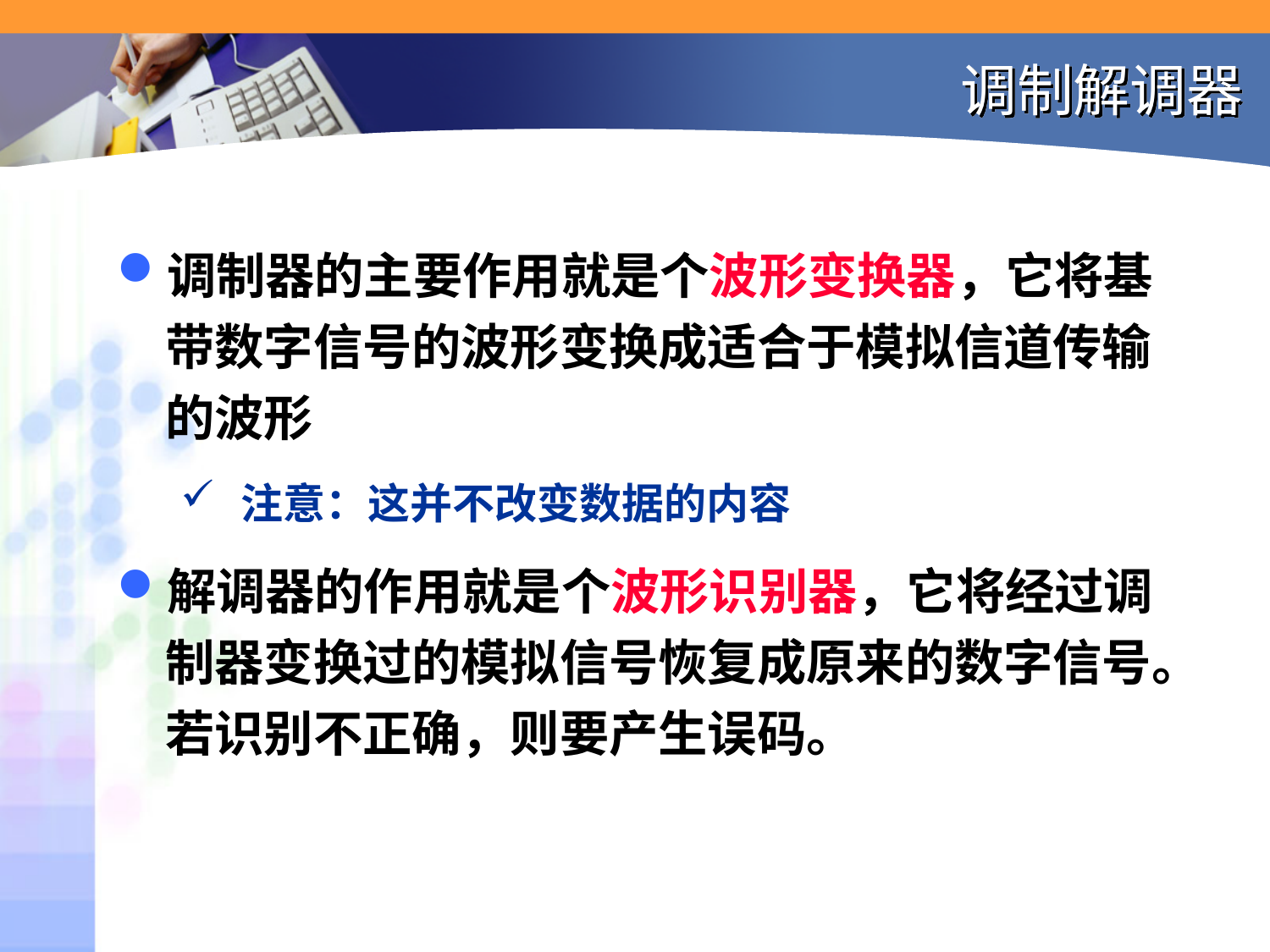

# 调制解调器
调制器的主要作用就是个波形变换器，它将基带数字信号的波形变换成适合于模拟信道传输的波形
 注意：这并不改变数据的内容
解调器的作用就是个波形识别器，它将经过调制器变换过的模拟信号恢复成原来的数字信号。若识别不正确，则要产生误码。